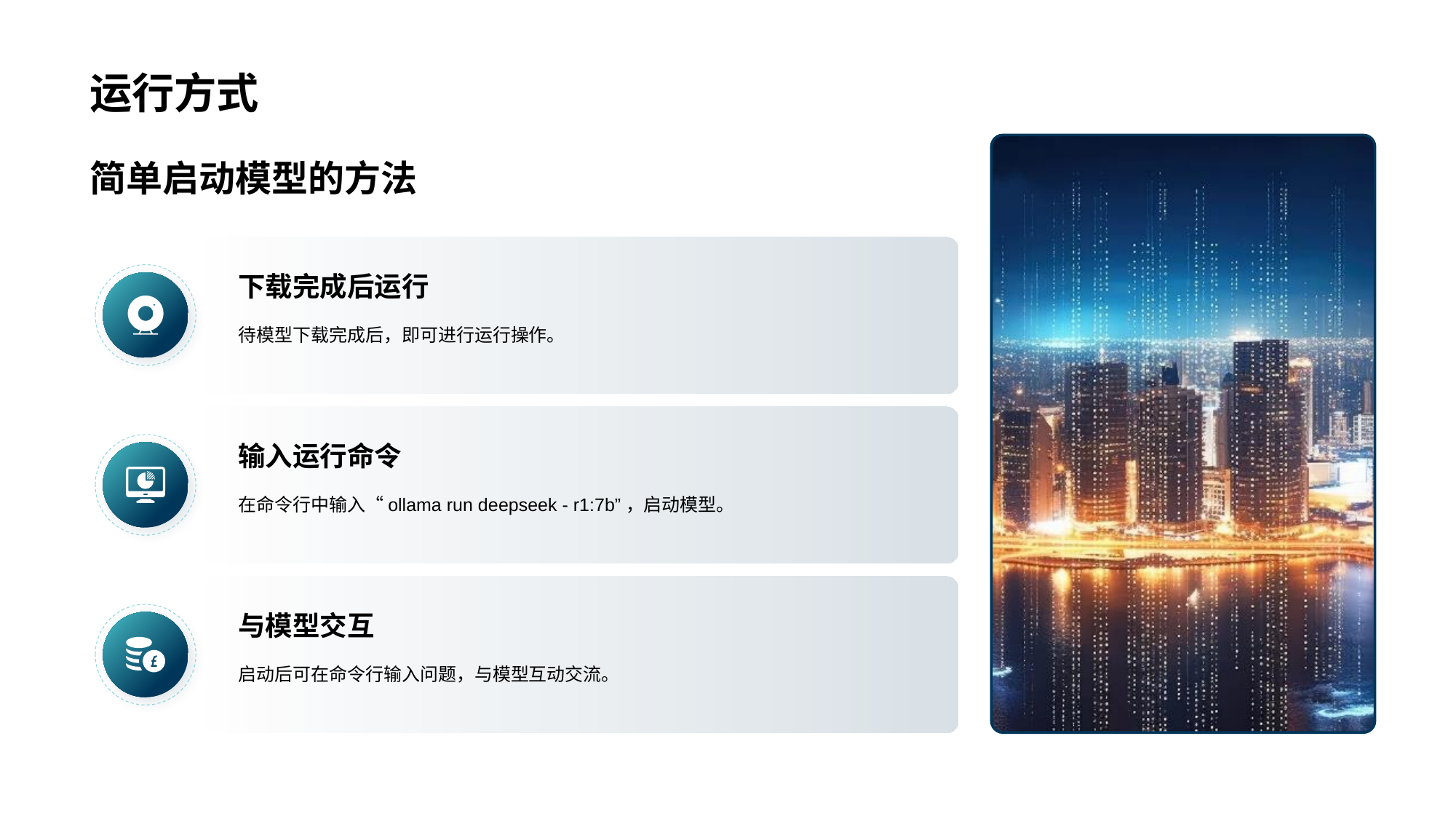

# 运行方式
简单启动模型的方法

下载完成后运行

待模型下载完成后，即可进行运行操作。

输入运行命令

在命令行中输入“ollama run deepseek - r1:7b”，启动模型。

与模型交互

启动后可在命令行输入问题，与模型互动交流。